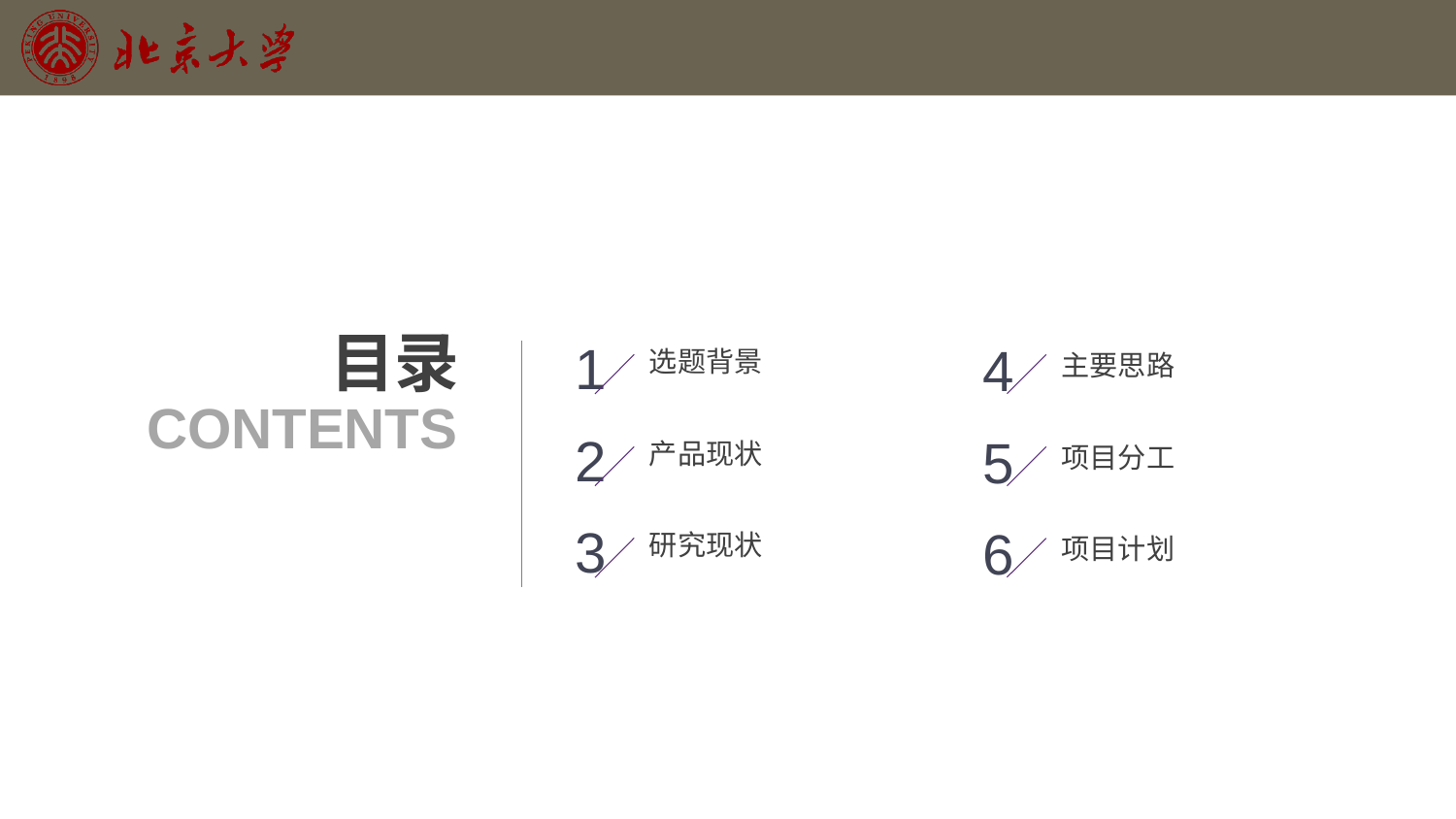

目录
CONTENTS
1
4
选题背景
主要思路
2
5
产品现状
项目分工
3
6
研究现状
项目计划